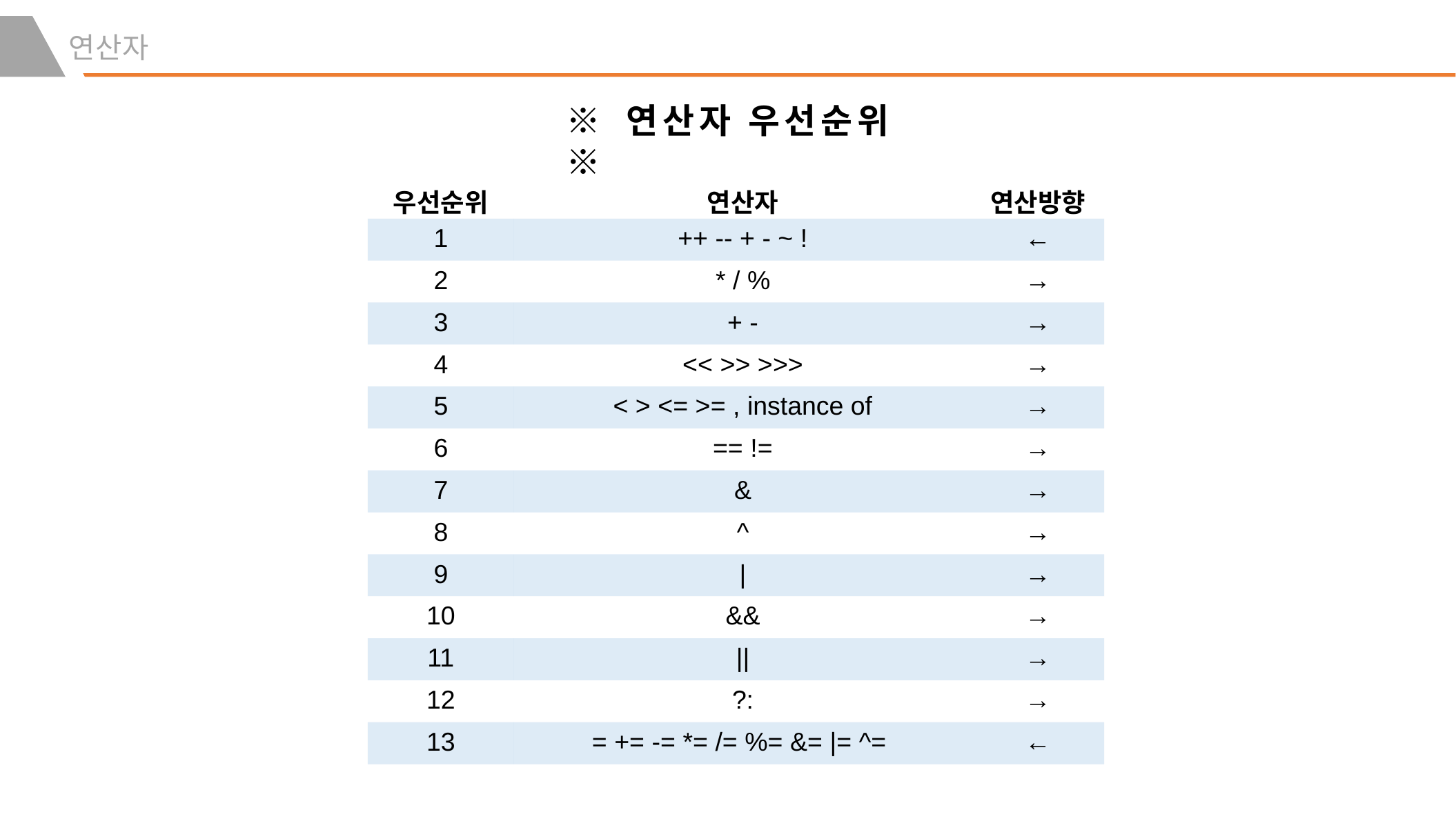

연산자

※ 연산자 우선순위 ※
| 우선순위 | 연산자 | 연산방향 |
| --- | --- | --- |
| 1 | ++ -- + - ~ ! | ← |
| 2 | \* / % | → |
| 3 | + - | → |
| 4 | << >> >>> | → |
| 5 | < > <= >= , instance of | → |
| 6 | == != | → |
| 7 | & | → |
| 8 | ^ | → |
| 9 | | | → |
| 10 | && | → |
| 11 | || | → |
| 12 | ?: | → |
| 13 | = += -= \*= /= %= &= |= ^= | ← |